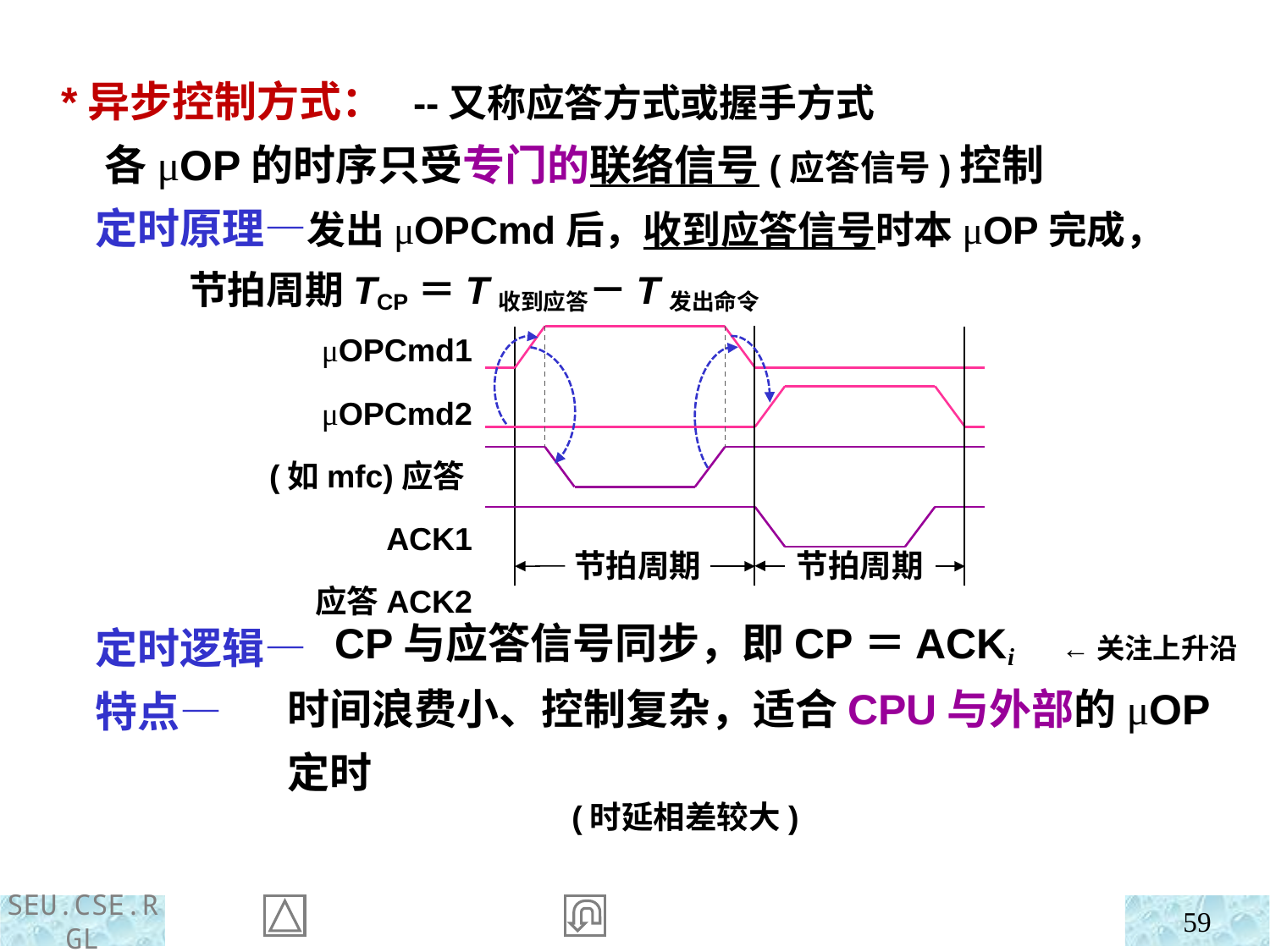

*异步控制方式：  --又称应答方式或握手方式
      各μOP的时序只受专门的联络信号(应答信号)控制
     定时原理—发出μOPCmd后，收到应答信号时本μOP完成，
                节拍周期TCP＝T收到应答－T发出命令

     定时逻辑—
     特点—
μOPCmd1
μOPCmd2
(如mfc)应答ACK1
应答ACK2

节拍周期
节拍周期
    CP与应答信号同步，即CP＝ACKi    ←关注上升沿
时间浪费小、控制复杂，适合CPU与外部的μOP定时
                                (时延相差较大)

59